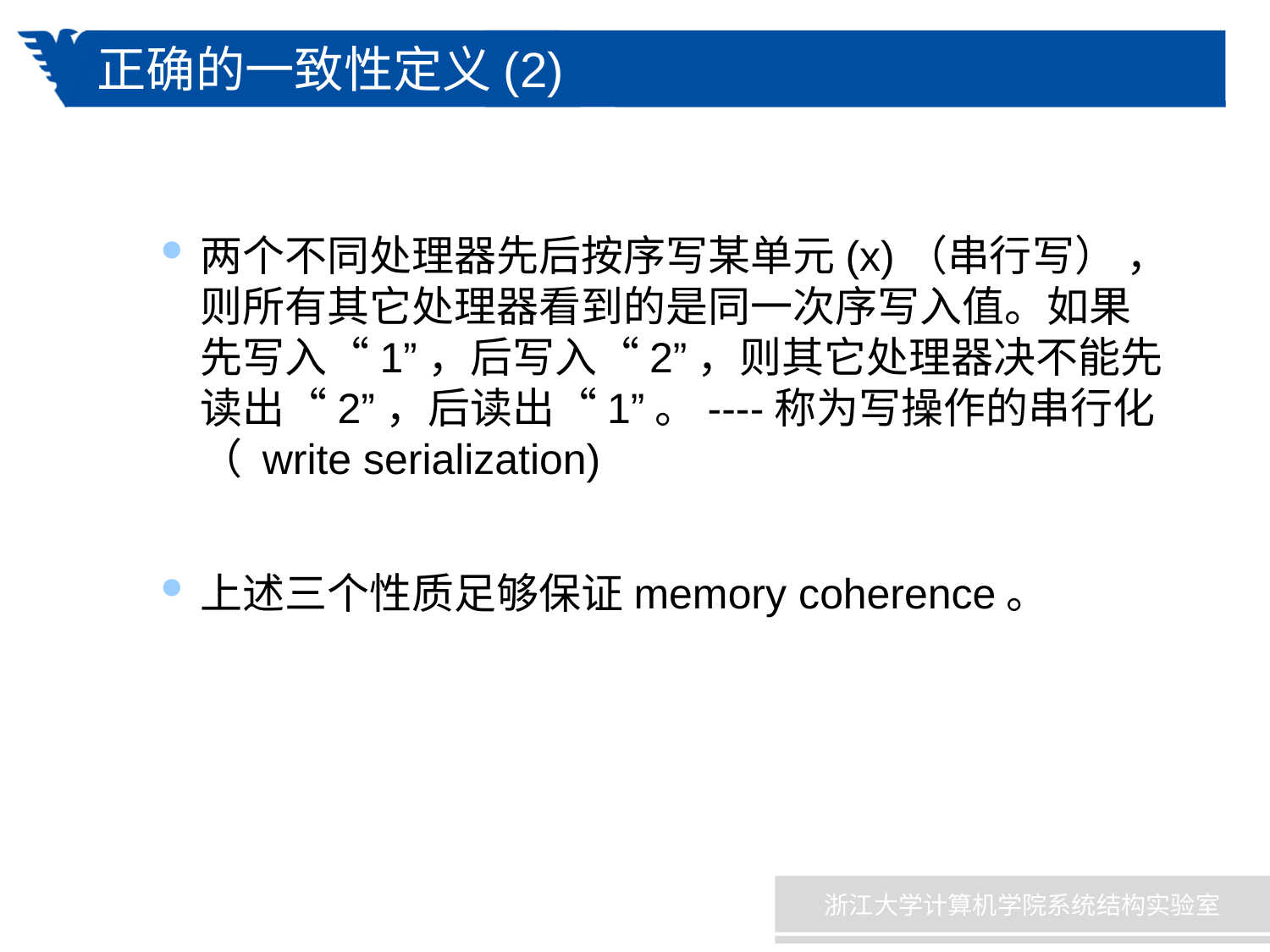

# 正确的一致性定义(2)
两个不同处理器先后按序写某单元(x)（串行写） ，则所有其它处理器看到的是同一次序写入值。如果先写入“1”，后写入“2”，则其它处理器决不能先读出“2”，后读出“1”。----称为写操作的串行化（ write serialization)

上述三个性质足够保证memory coherence。